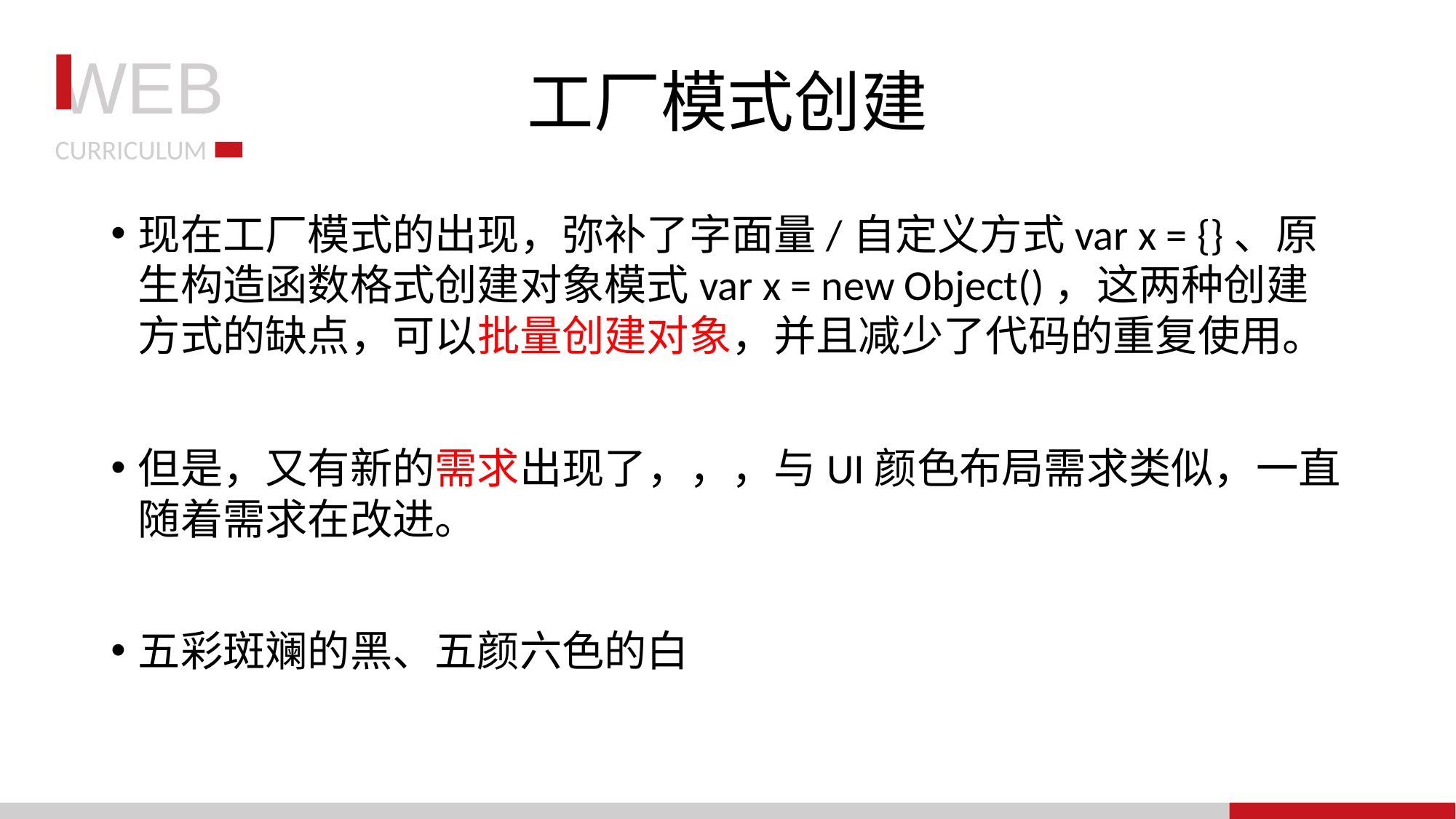

# 工厂模式创建
现在工厂模式的出现，弥补了字面量/自定义方式var x = {}、原生构造函数格式创建对象模式var x = new Object()，这两种创建方式的缺点，可以批量创建对象，并且减少了代码的重复使用。

但是，又有新的需求出现了，，，与UI颜色布局需求类似，一直随着需求在改进。

五彩斑斓的黑、五颜六色的白